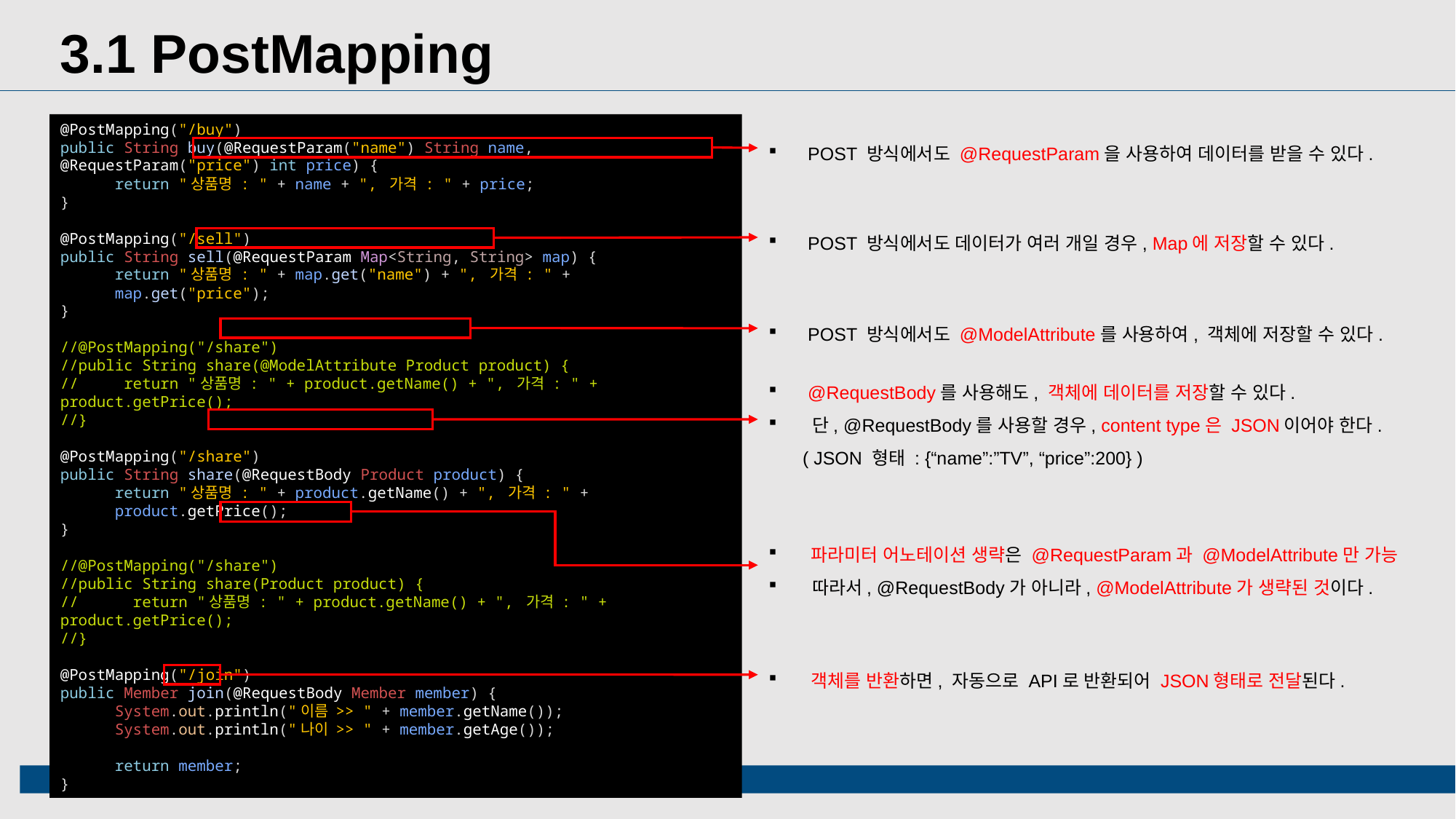

3.1 PostMapping
@PostMapping("/buy")
public String buy(@RequestParam("name") String name, @RequestParam("price") int price) {
return "상품명 : " + name + ", 가격 : " + price;
}

@PostMapping("/sell")
public String sell(@RequestParam Map<String, String> map) {
return "상품명 : " + map.get("name") + ", 가격 : " + map.get("price");
}

//@PostMapping("/share")
//public String share(@ModelAttribute Product product) {
//     return "상품명 : " + product.getName() + ", 가격 : " + product.getPrice();
//}

@PostMapping("/share")
public String share(@RequestBody Product product) {
return "상품명 : " + product.getName() + ", 가격 : " + product.getPrice();
}

//@PostMapping("/share")
//public String share(Product product) {
//      return "상품명 : " + product.getName() + ", 가격 : " + product.getPrice();
//}

@PostMapping("/join")
public Member join(@RequestBody Member member) {
System.out.println("이름 >> " + member.getName());
System.out.println("나이 >> " + member.getAge());

return member;
}
 POST 방식에서도 @RequestParam을 사용하여 데이터를 받을 수 있다.

 POST 방식에서도 데이터가 여러 개일 경우, Map에 저장할 수 있다.

 POST 방식에서도 @ModelAttribute를 사용하여, 객체에 저장할 수 있다.

 @RequestBody를 사용해도, 객체에 데이터를 저장할 수 있다.
 단, @RequestBody를 사용할 경우, content type은 JSON이어야 한다. ( JSON 형태 : {“name”:”TV”, “price”:200} )

 파라미터 어노테이션 생략은 @RequestParam과 @ModelAttribute만 가능
 따라서, @RequestBody가 아니라, @ModelAttribute가 생략된 것이다.
 객체를 반환하면, 자동으로 API로 반환되어 JSON형태로 전달된다.